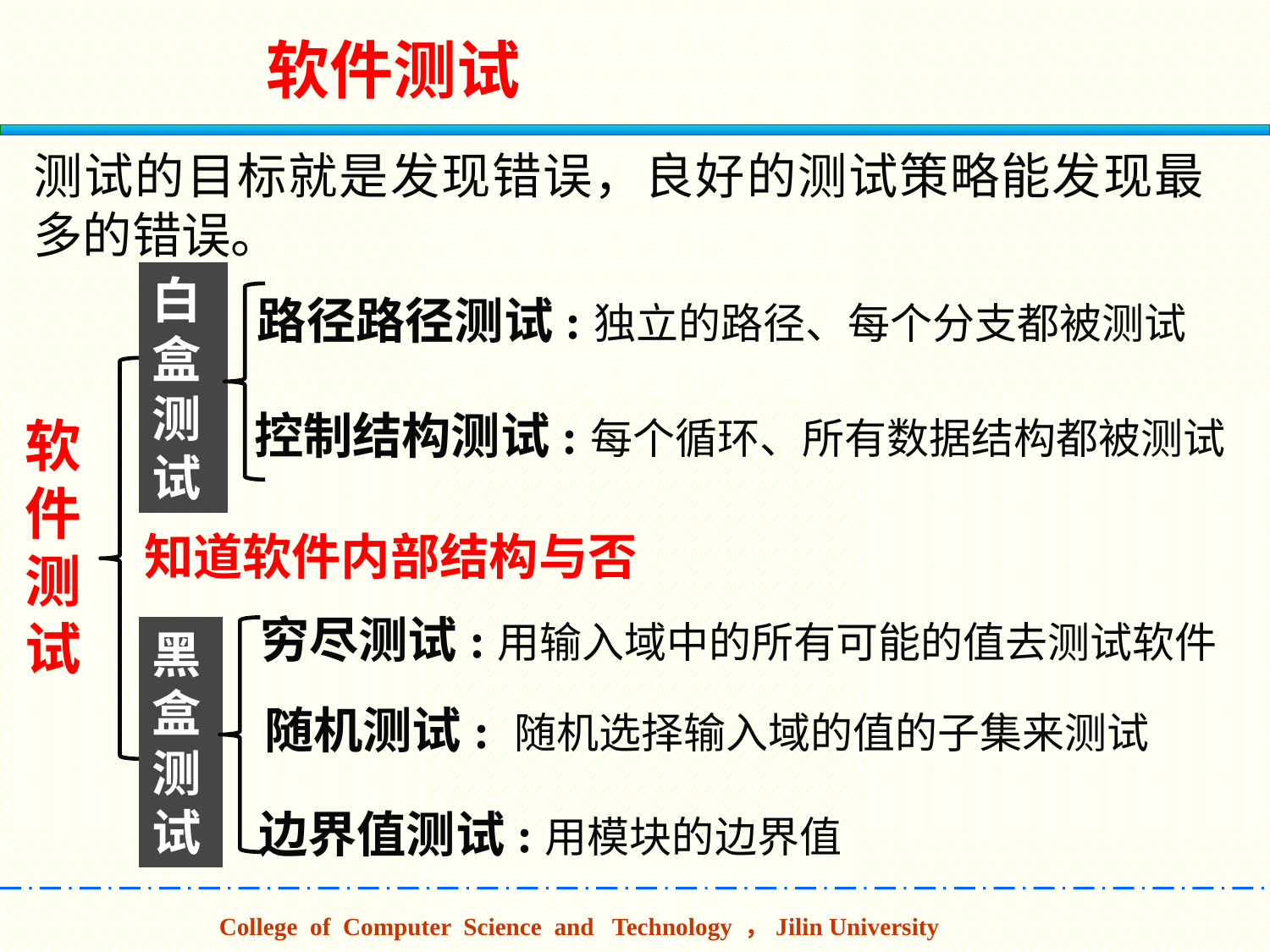

软件测试
测试的目标就是发现错误，良好的测试策略能发现最多的错误。
白盒测试

路径路径测试:独立的路径、每个分支都被测试

控制结构测试:每个循环、所有数据结构都被测试
软件测试
知道软件内部结构与否
穷尽测试:用输入域中的所有可能的值去测试软件
黑盒测试

随机测试: 随机选择输入域的值的子集来测试
边界值测试:用模块的边界值